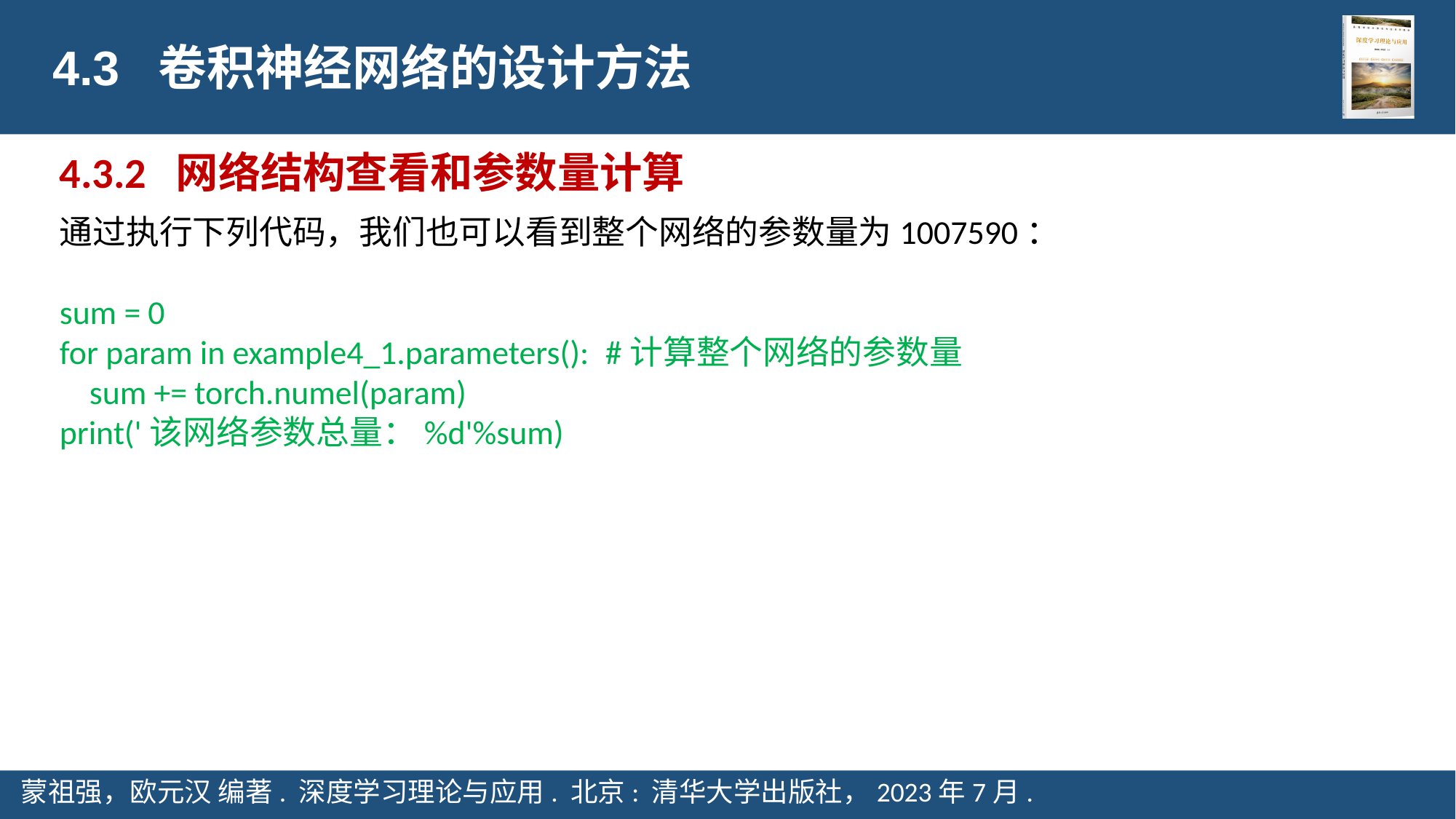

4.3  卷积神经网络的设计方法
4.3.2  网络结构查看和参数量计算
通过执行下列代码，我们也可以看到整个网络的参数量为1007590：

sum = 0
for param in example4_1.parameters():  	#计算整个网络的参数量
    sum += torch.numel(param)
print('该网络参数总量：%d'%sum)